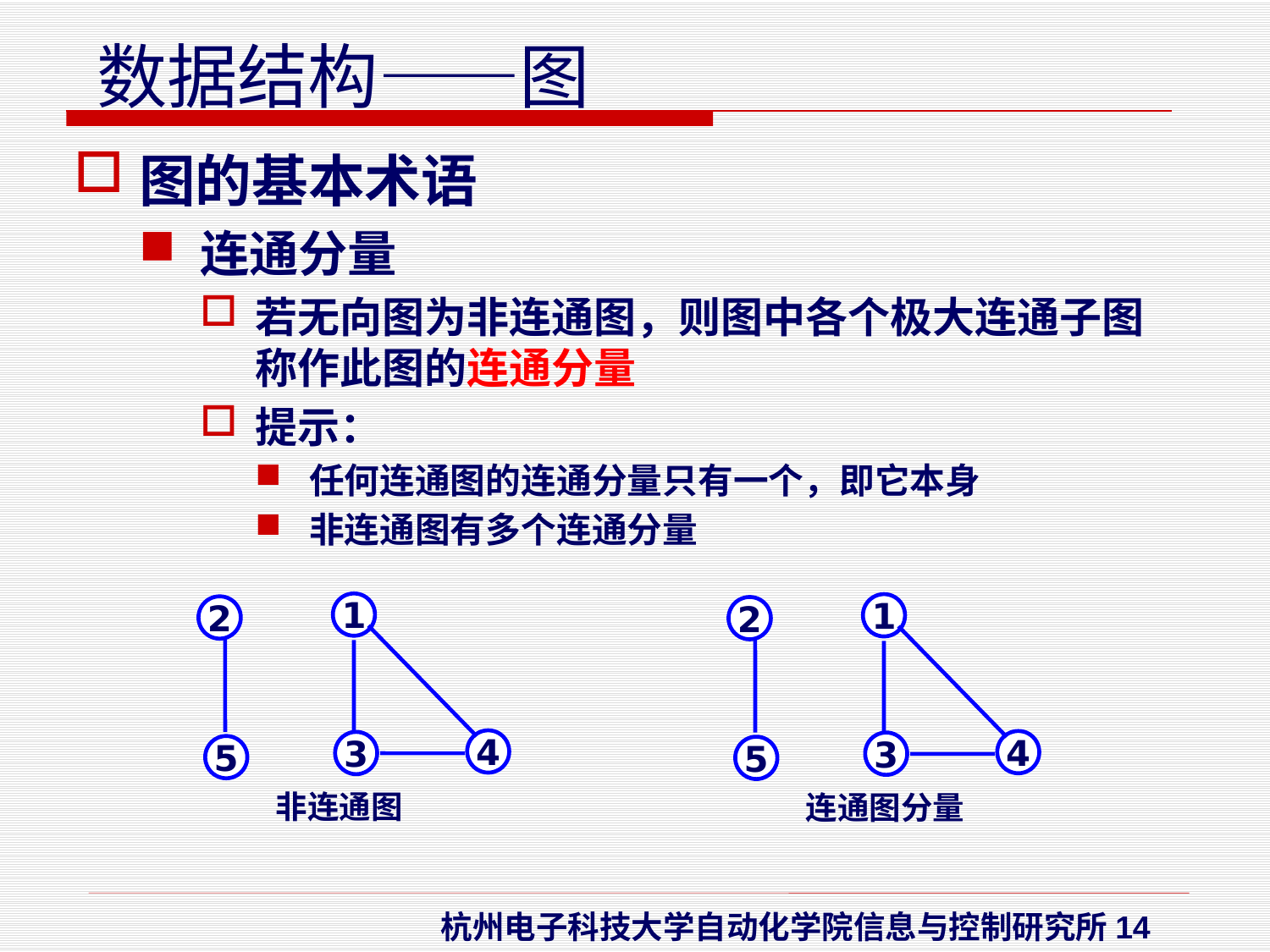

图的基本术语
连通分量
若无向图为非连通图，则图中各个极大连通子图称作此图的连通分量
提示：
任何连通图的连通分量只有一个，即它本身
非连通图有多个连通分量
1
2

4
3
5

非连通图
1
2

4
3
5

连通图分量